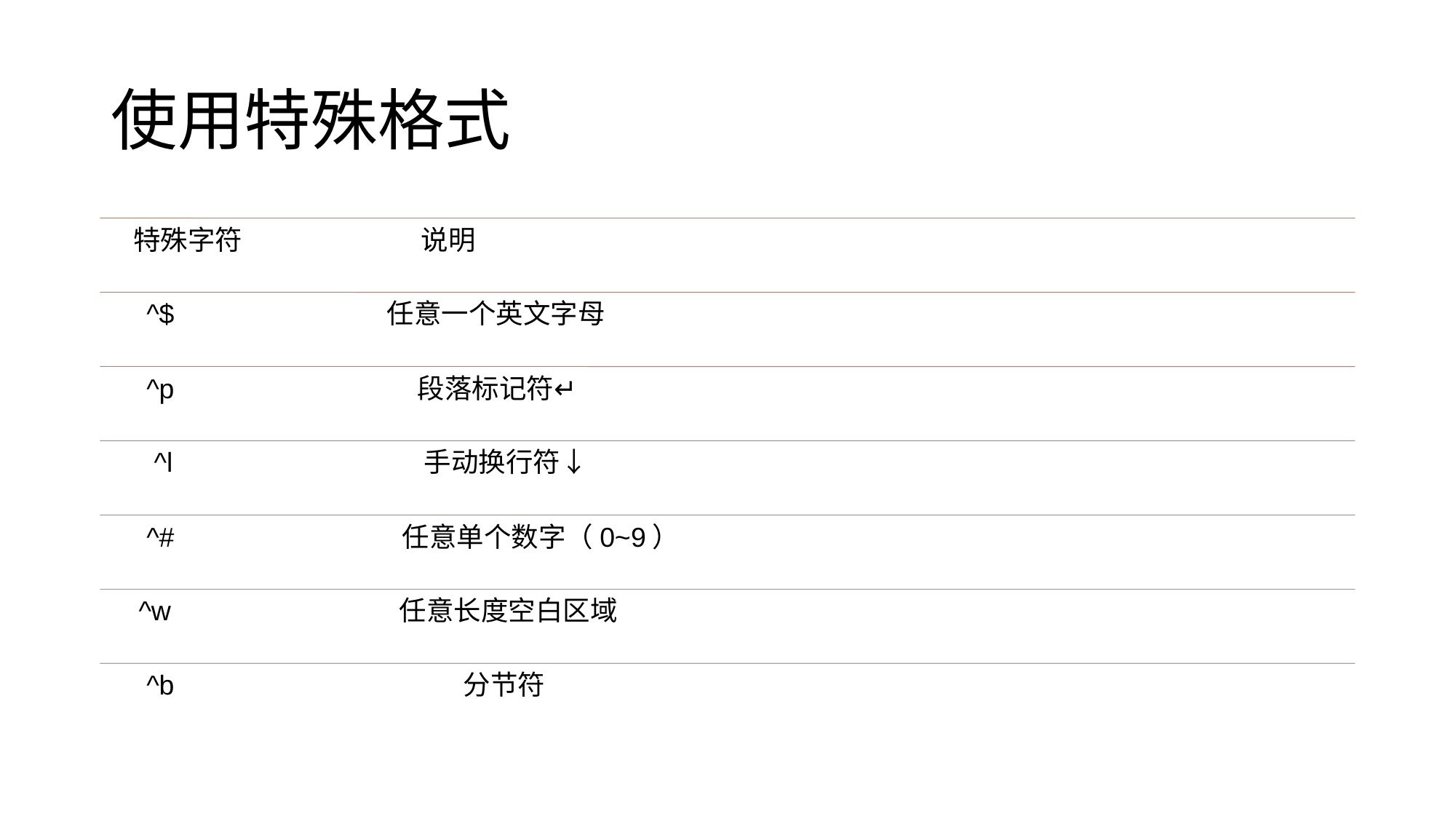

# 使用特殊格式
   特殊字符                             说明
     ^$                           任意一个英文字母
     ^p                               段落标记符↵
      ^l                                手动换行符↓
     ^#                             任意单个数字（0~9）
    ^w                             任意长度空白区域
     ^b                                     分节符